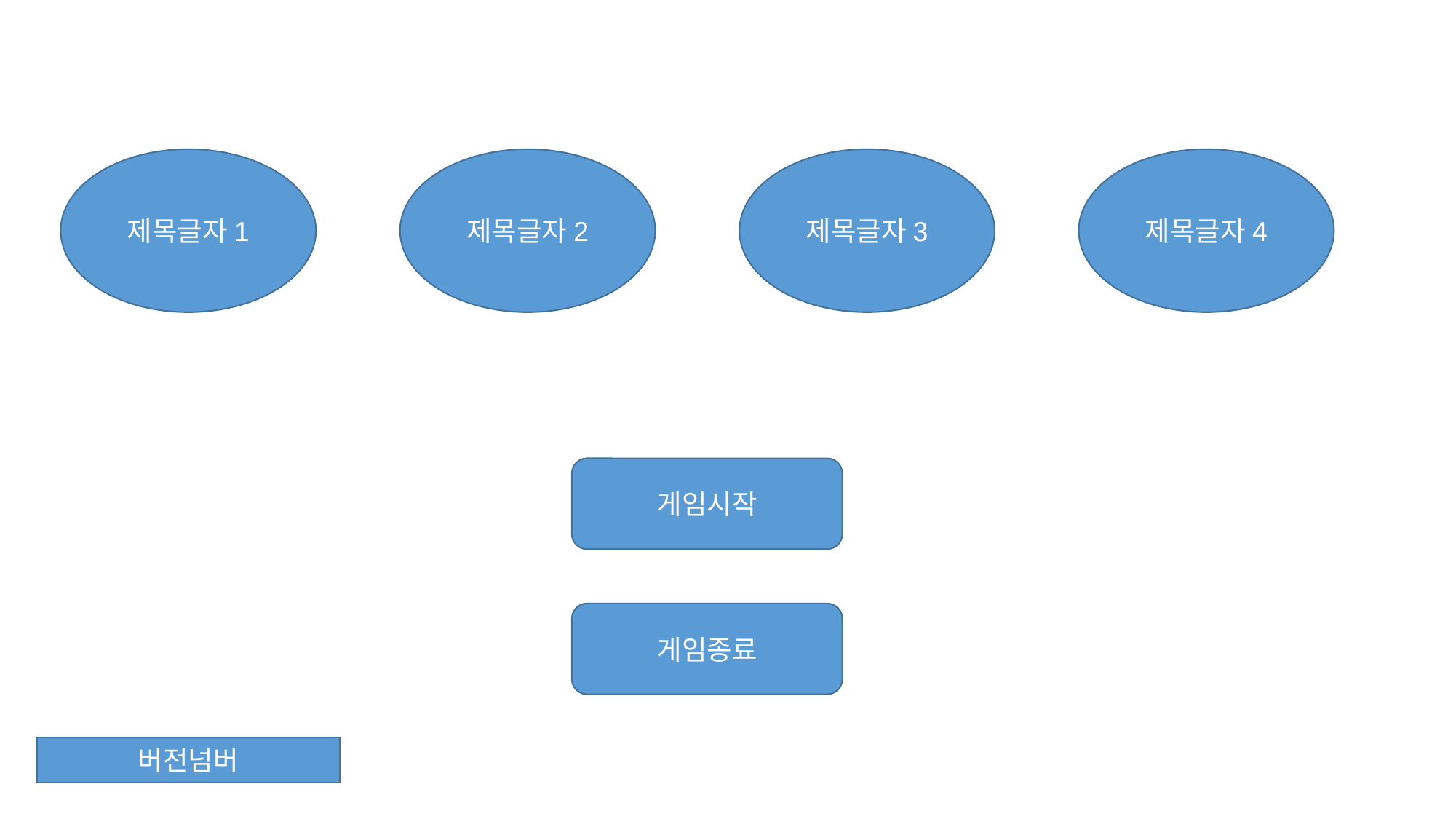

제목글자1
제목글자2
제목글자3
제목글자4
게임시작
게임종료
버전넘버